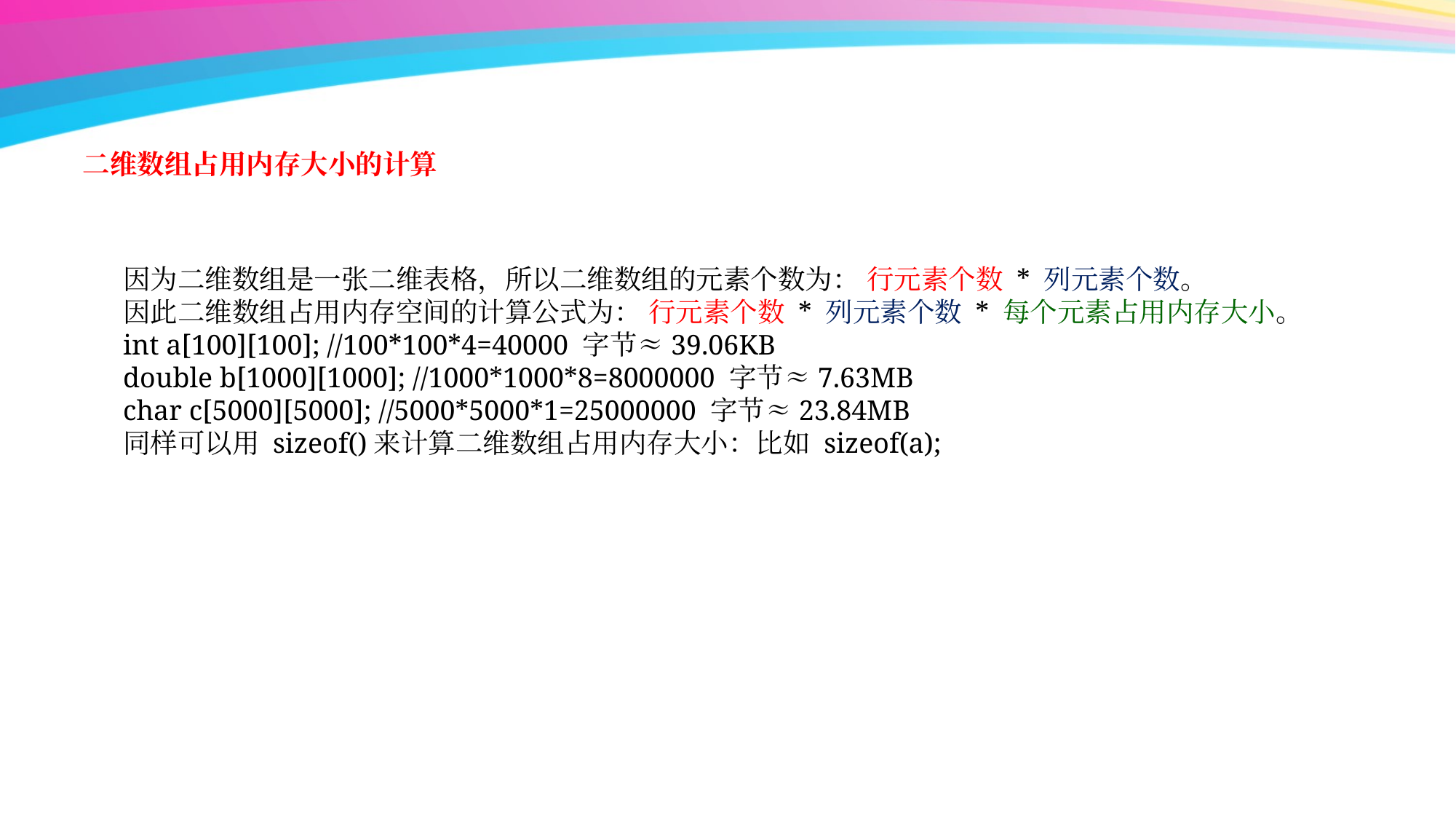

二维数组占用内存大小的计算
因为二维数组是一张二维表格，所以二维数组的元素个数为： 行元素个数 * 列元素个数。
因此二维数组占用内存空间的计算公式为： 行元素个数 * 列元素个数 * 每个元素占用内存大小。
int a[100][100]; //100*100*4=40000 字节≈39.06KB
double b[1000][1000]; //1000*1000*8=8000000 字节≈7.63MB
char c[5000][5000]; //5000*5000*1=25000000 字节≈23.84MB
同样可以用 sizeof()来计算二维数组占用内存大小：比如 sizeof(a);